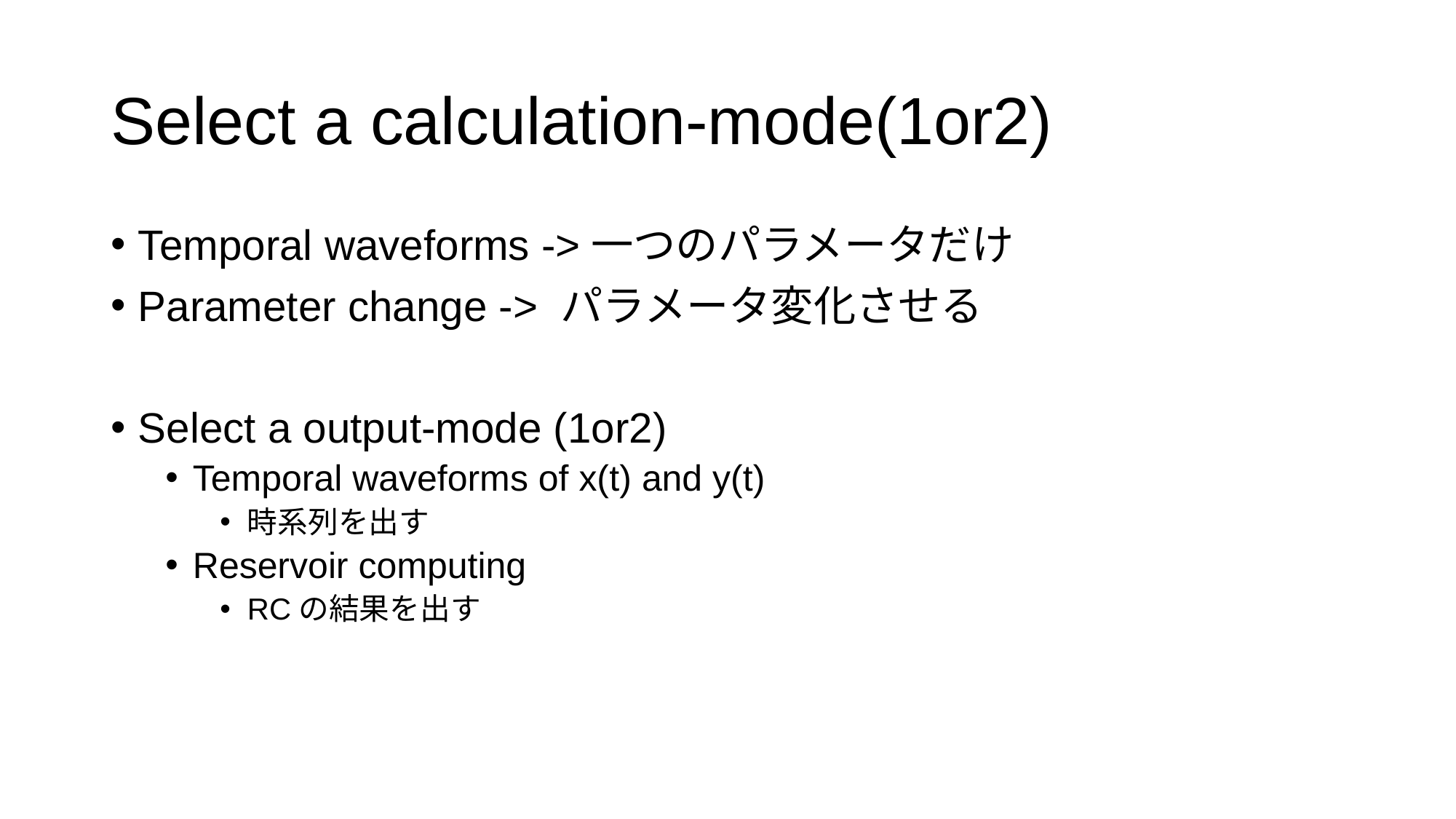

# Select a calculation-mode(1or2)
Temporal waveforms ->一つのパラメータだけ
Parameter change -> パラメータ変化させる

Select a output-mode (1or2)
Temporal waveforms of x(t) and y(t)
時系列を出す
Reservoir computing
RCの結果を出す